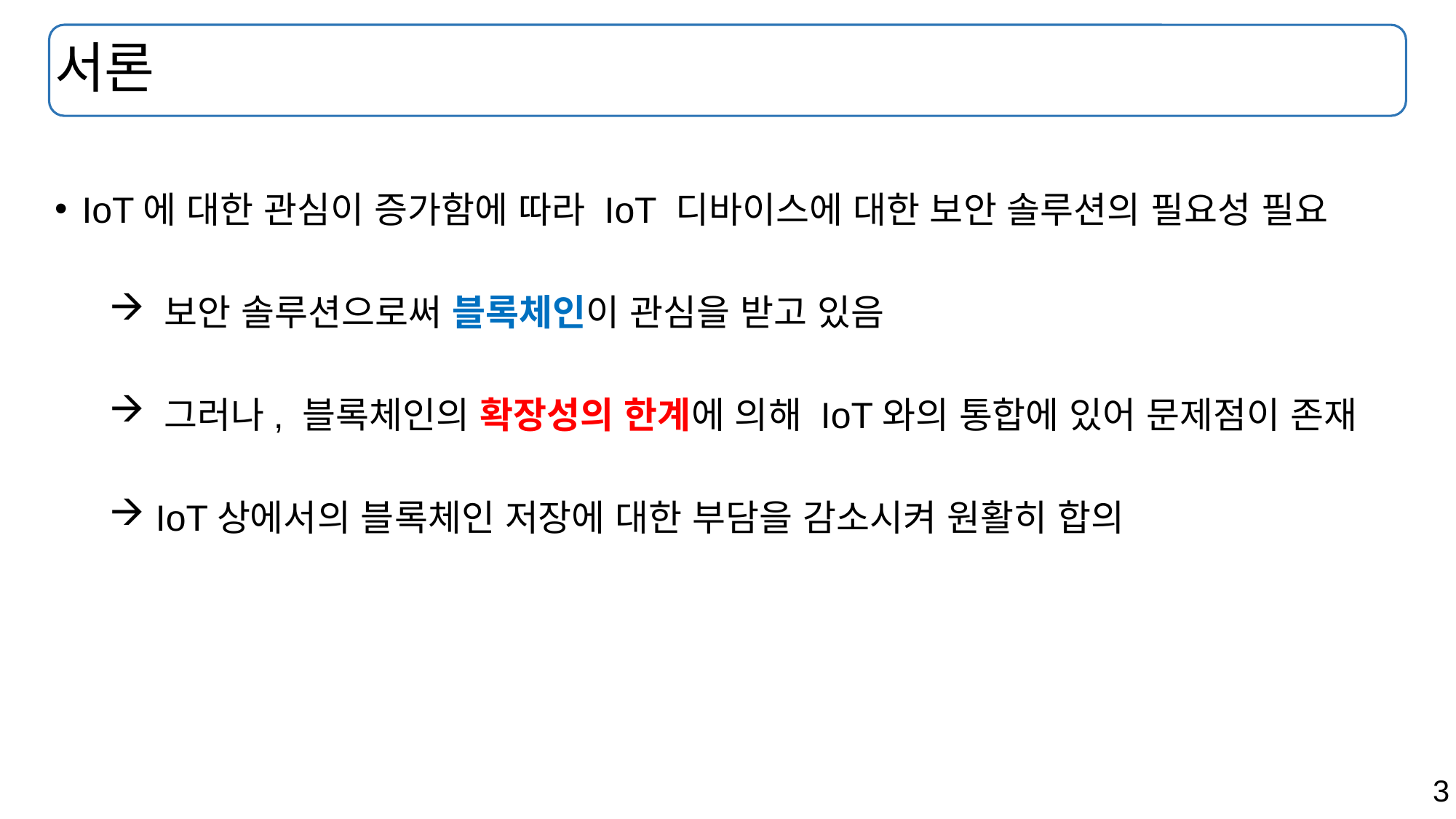

# 서론
IoT에 대한 관심이 증가함에 따라 IoT 디바이스에 대한 보안 솔루션의 필요성 필요
 보안 솔루션으로써 블록체인이 관심을 받고 있음
 그러나, 블록체인의 확장성의 한계에 의해 IoT와의 통합에 있어 문제점이 존재
 IoT상에서의 블록체인 저장에 대한 부담을 감소시켜 원활히 합의

3